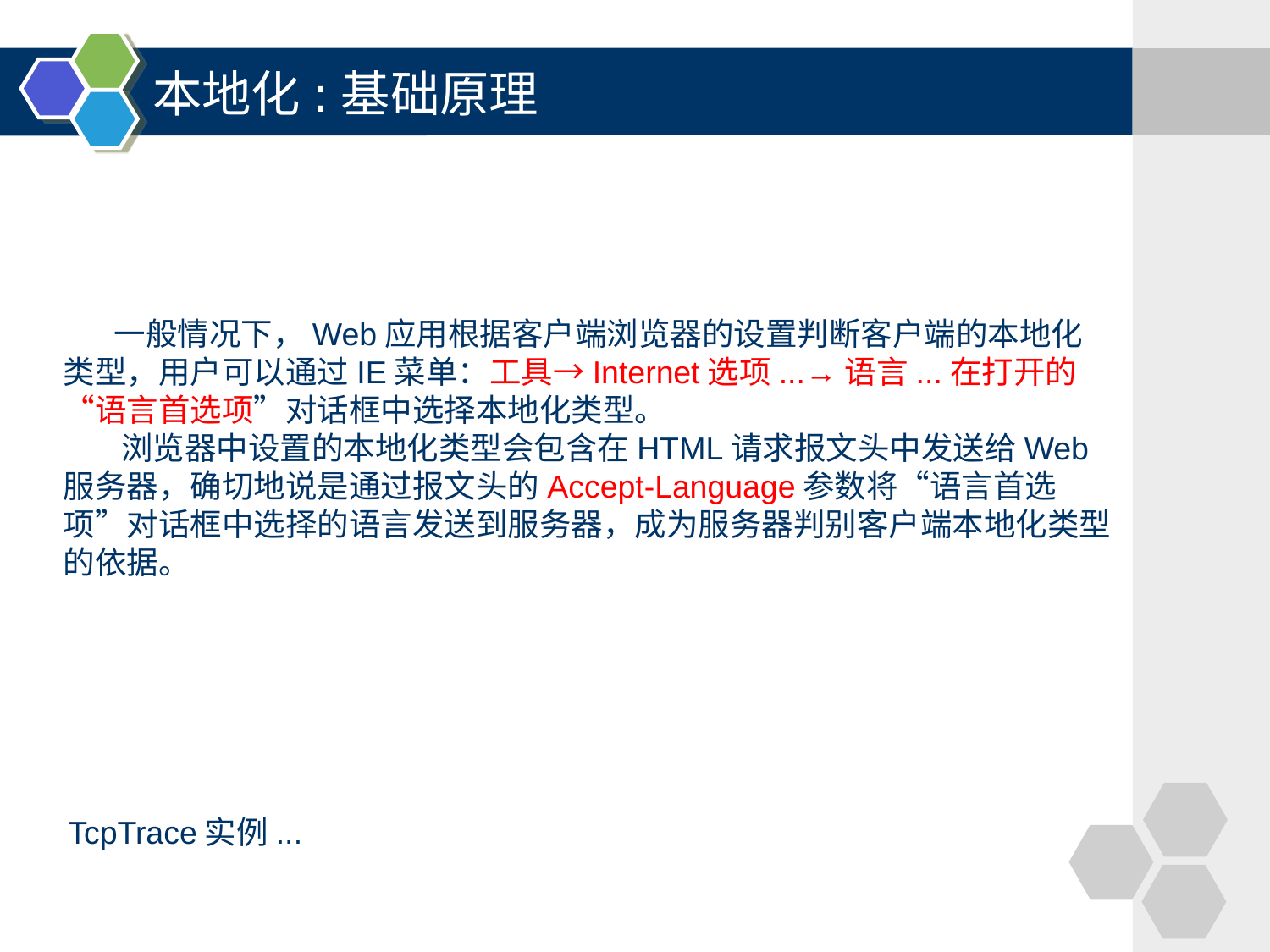

# 本地化:基础原理
      一般情况下，Web应用根据客户端浏览器的设置判断客户端的本地化类型，用户可以通过IE菜单：工具→Internet选项...→语言...在打开的“语言首选项”对话框中选择本地化类型。
       浏览器中设置的本地化类型会包含在HTML请求报文头中发送给Web服务器，确切地说是通过报文头的Accept-Language参数将“语言首选项”对话框中选择的语言发送到服务器，成为服务器判别客户端本地化类型的依据。
TcpTrace实例...